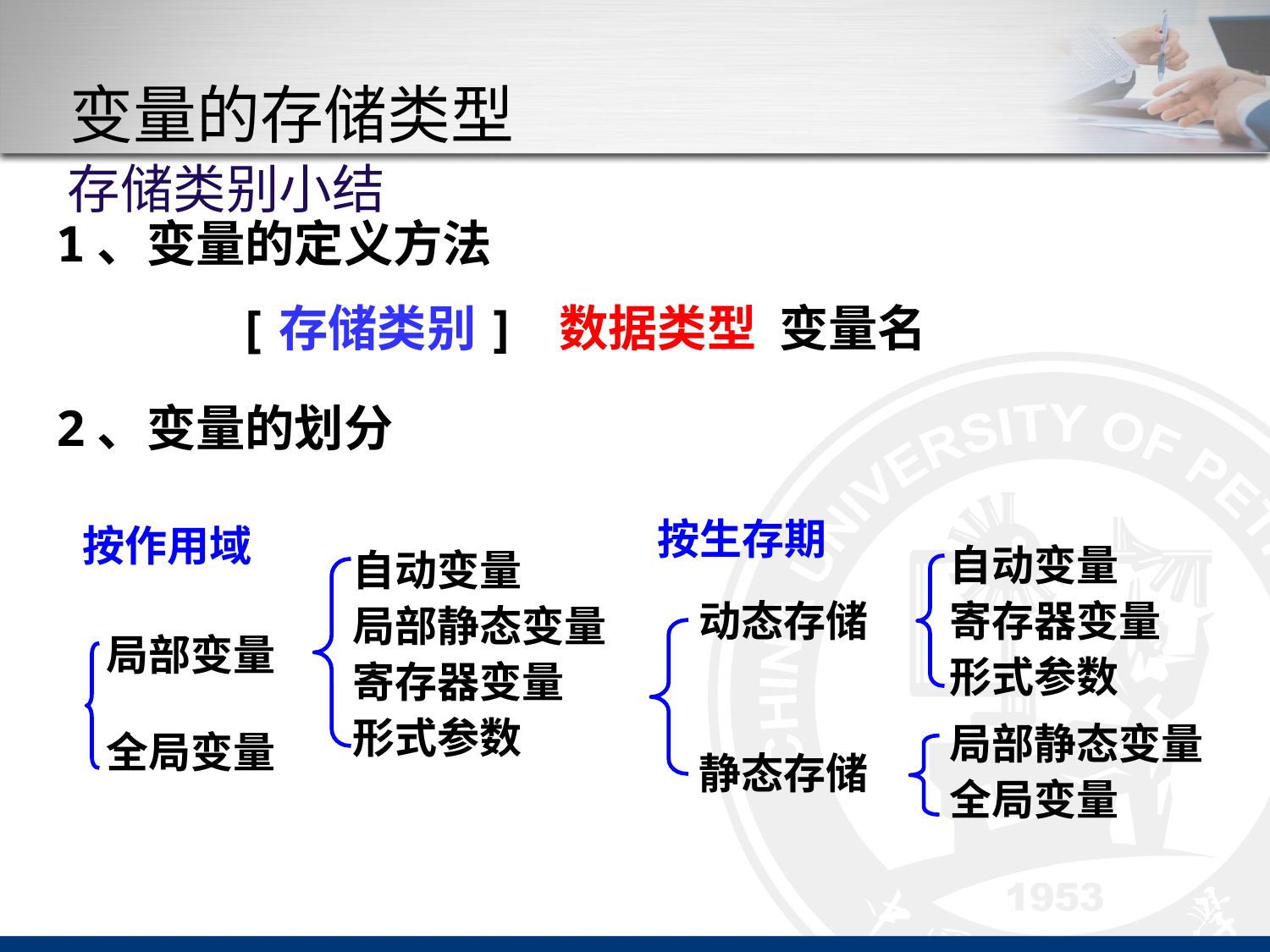

# 变量的存储类型
存储类别小结
1、变量的定义方法
[存储类别] 数据类型  变量名
2、变量的划分
按生存期
自动变量
寄存器变量
形式参数

动态存储

静态存储

局部静态变量
全局变量

按作用域
自动变量
局部静态变量
寄存器变量
形式参数

局部变量
全局变量